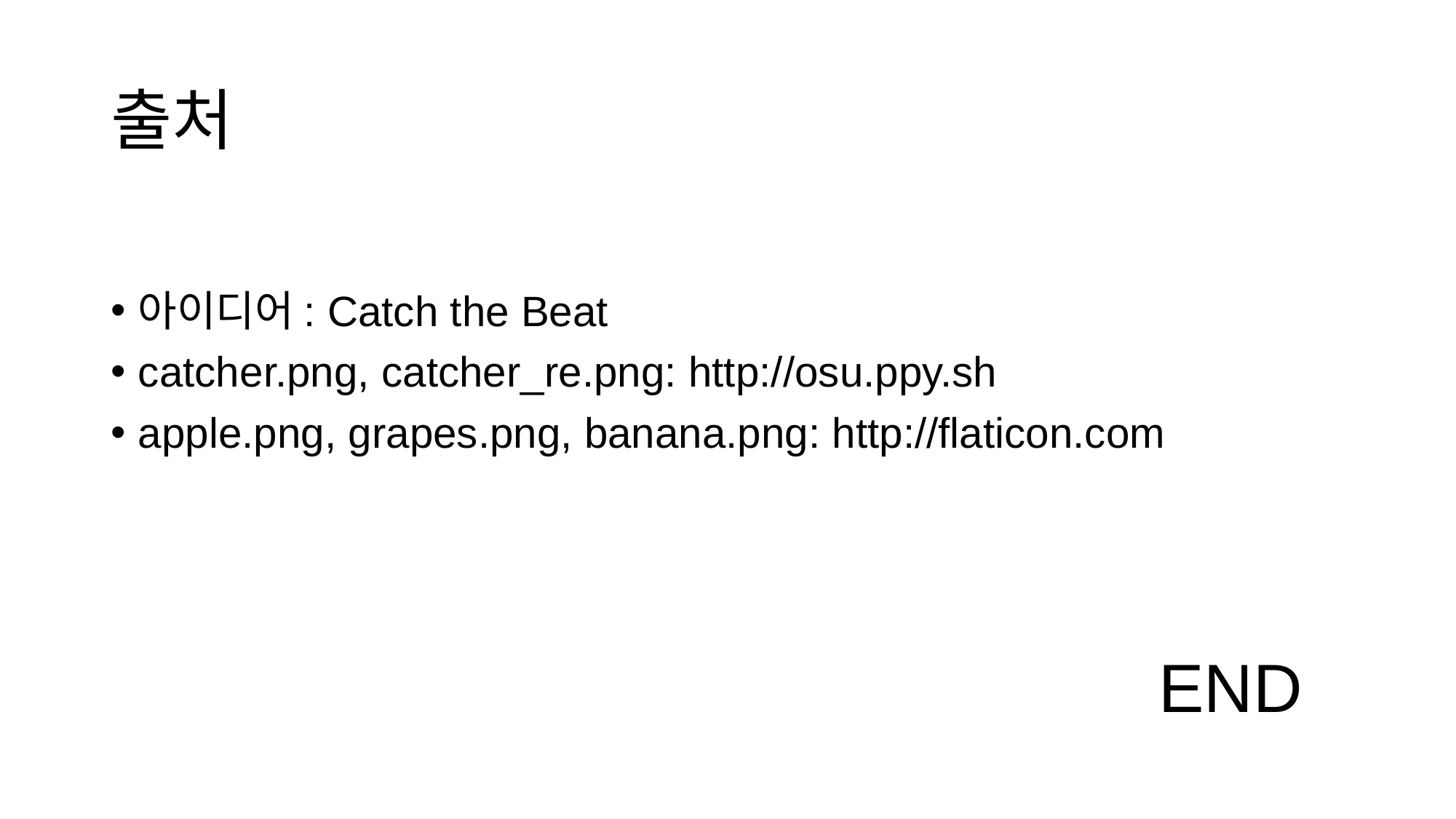

# 출처

아이디어: Catch the Beat
catcher.png, catcher_re.png: http://osu.ppy.sh
apple.png, grapes.png, banana.png: http://flaticon.com
END